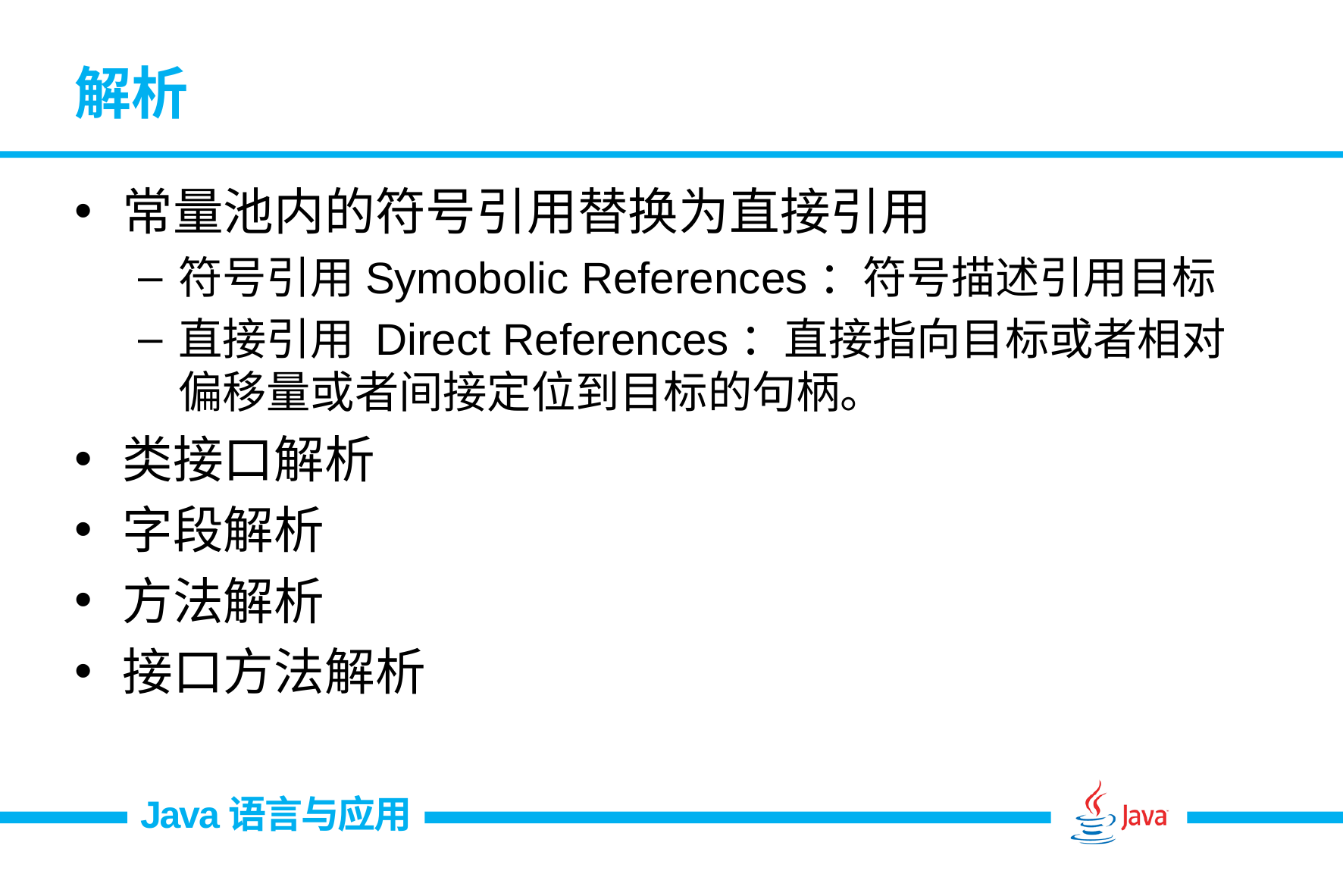

# 解析
常量池内的符号引用替换为直接引用
符号引用Symobolic References：符号描述引用目标
直接引用 Direct References：直接指向目标或者相对偏移量或者间接定位到目标的句柄。
类接口解析
字段解析
方法解析
接口方法解析
44